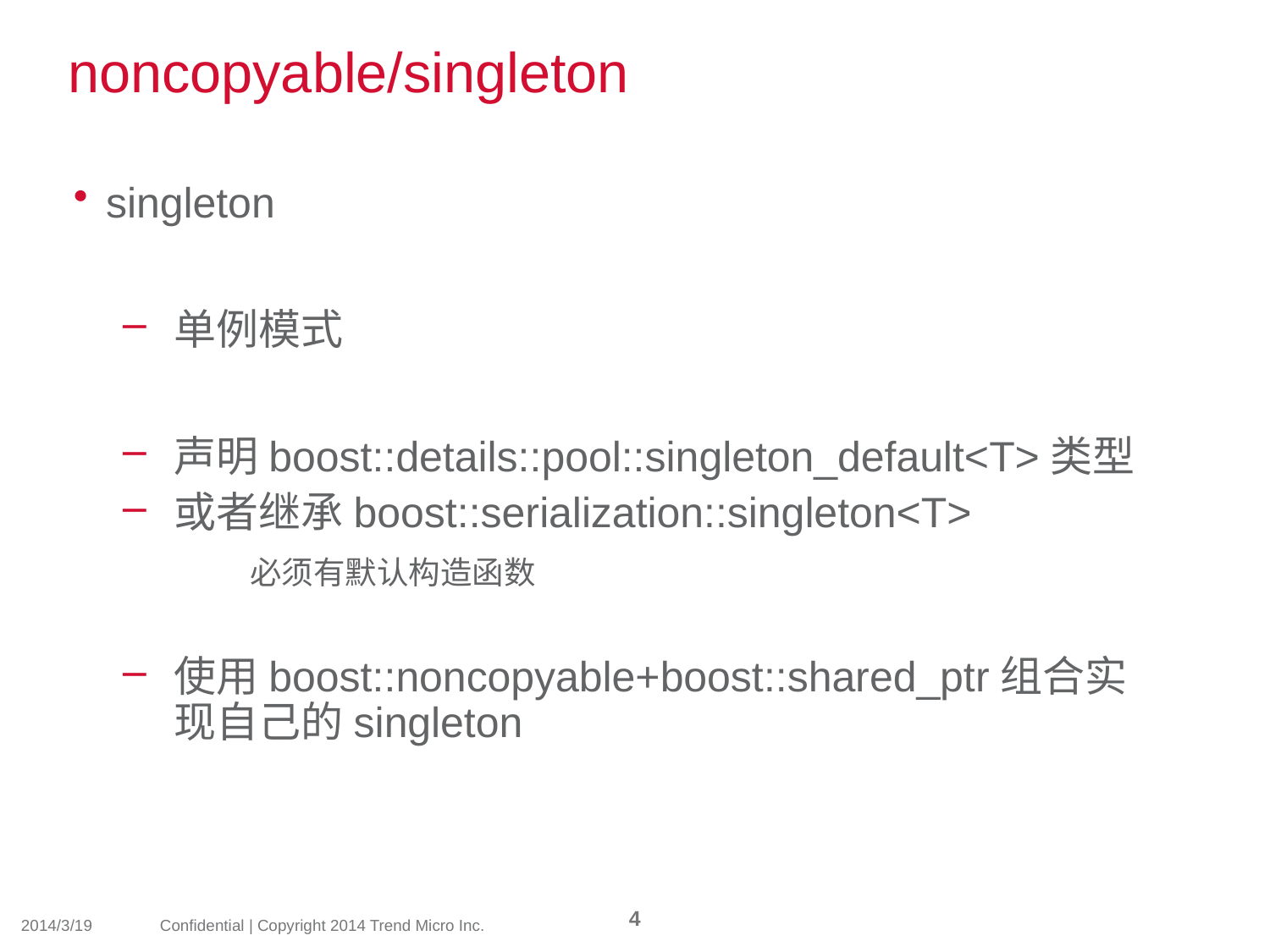

# noncopyable/singleton
singleton

单例模式

声明boost::details::pool::singleton_default<T>类型
或者继承boost::serialization::singleton<T>
	必须有默认构造函数

使用boost::noncopyable+boost::shared_ptr组合实现自己的singleton

4
2014/3/19
Confidential | Copyright 2014 Trend Micro Inc.